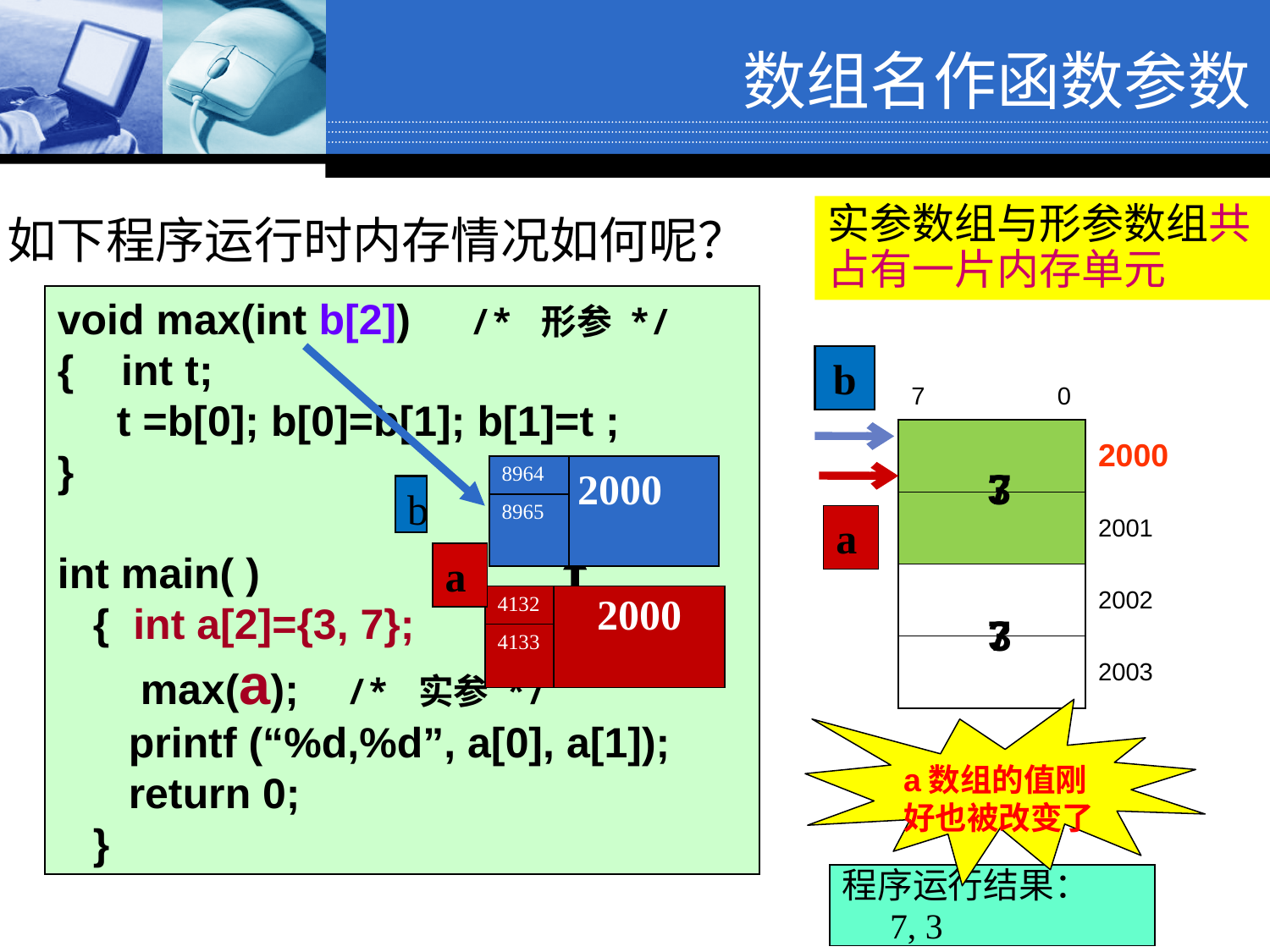

数组名作函数参数
实参数组与形参数组共占有一片内存单元
如下程序运行时内存情况如何呢？
void max(int b[2])     /* 形参 */
{    int t;
     t =b[0]; b[0]=b[1]; b[1]=t ;
}

int main( )
   {  int a[2]={3, 7};
       max(a);    /* 实参 */
      printf (“%d,%d”, a[0], a[1]);
      return 0;
   }

b
| 7 0 |  |
| --- | --- |
|  | 2000 |
|  | 2001 |
|  | 2002 |
|  | 2003 |
| 8964 |  |
| --- | --- |
| 8965 |  |
2000
3
7
b
a
a

| 4132 | 2000 |
| --- | --- |
| 4133 |  |
7
3
a数组的值刚好也被改变了
程序运行结果：
	7, 3